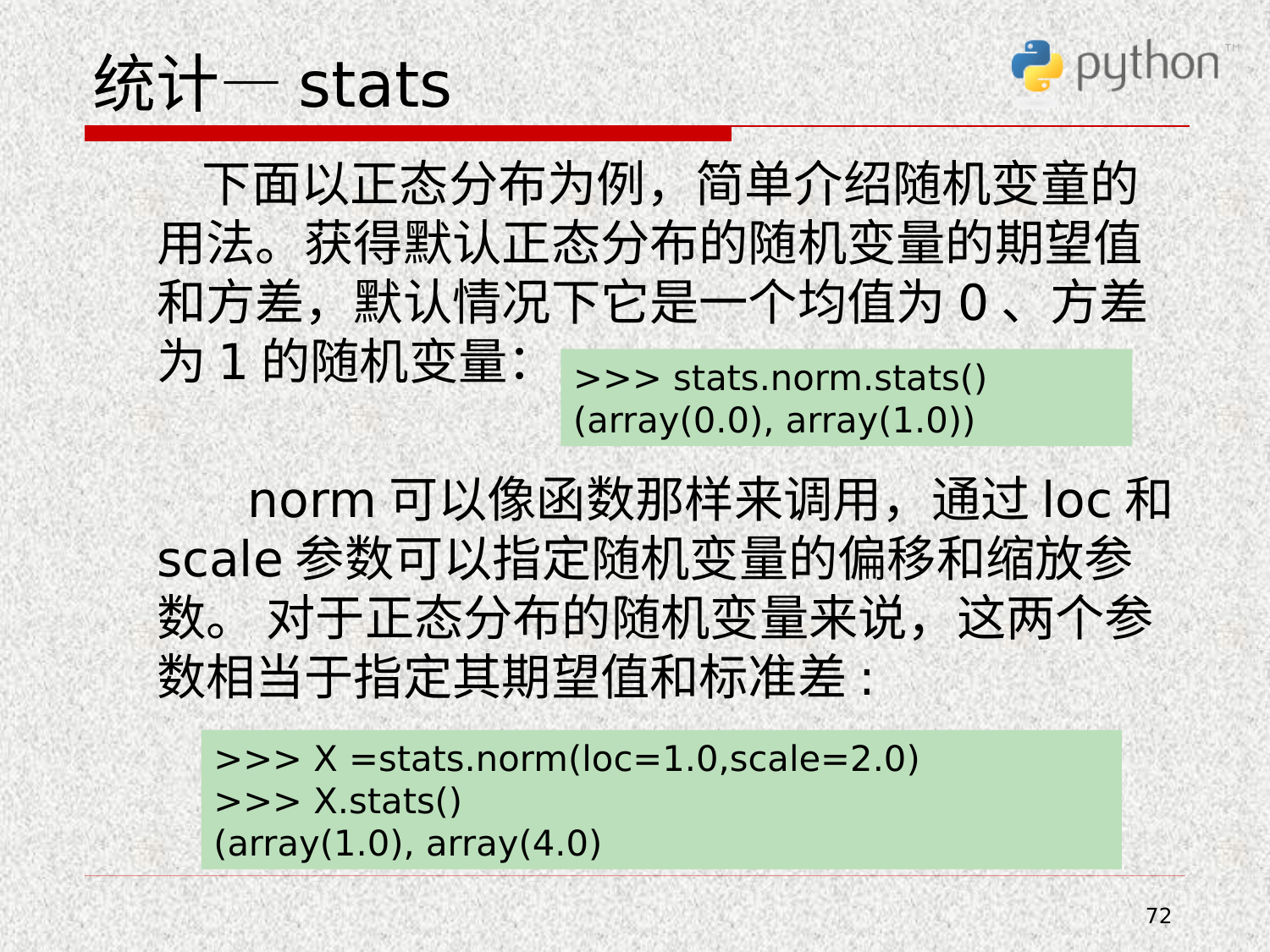

# 统计—stats
         下面以正态分布为例，简单介绍随机变童的用法。获得默认正态分布的随机变量的期望值和方差，默认情况下它是一个均值为0、方差为1的随机变量：

          norm可以像函数那样来调用，通过loc和scale参数可以指定随机变量的偏移和缩放参数。 对于正态分布的随机变量来说，这两个参数相当于指定其期望值和标准差:

>>> stats.norm.stats()
(array(0.0), array(1.0))
>>> X =stats.norm(loc=1.0,scale=2.0)
>>> X.stats()
(array(1.0), array(4.0)
72